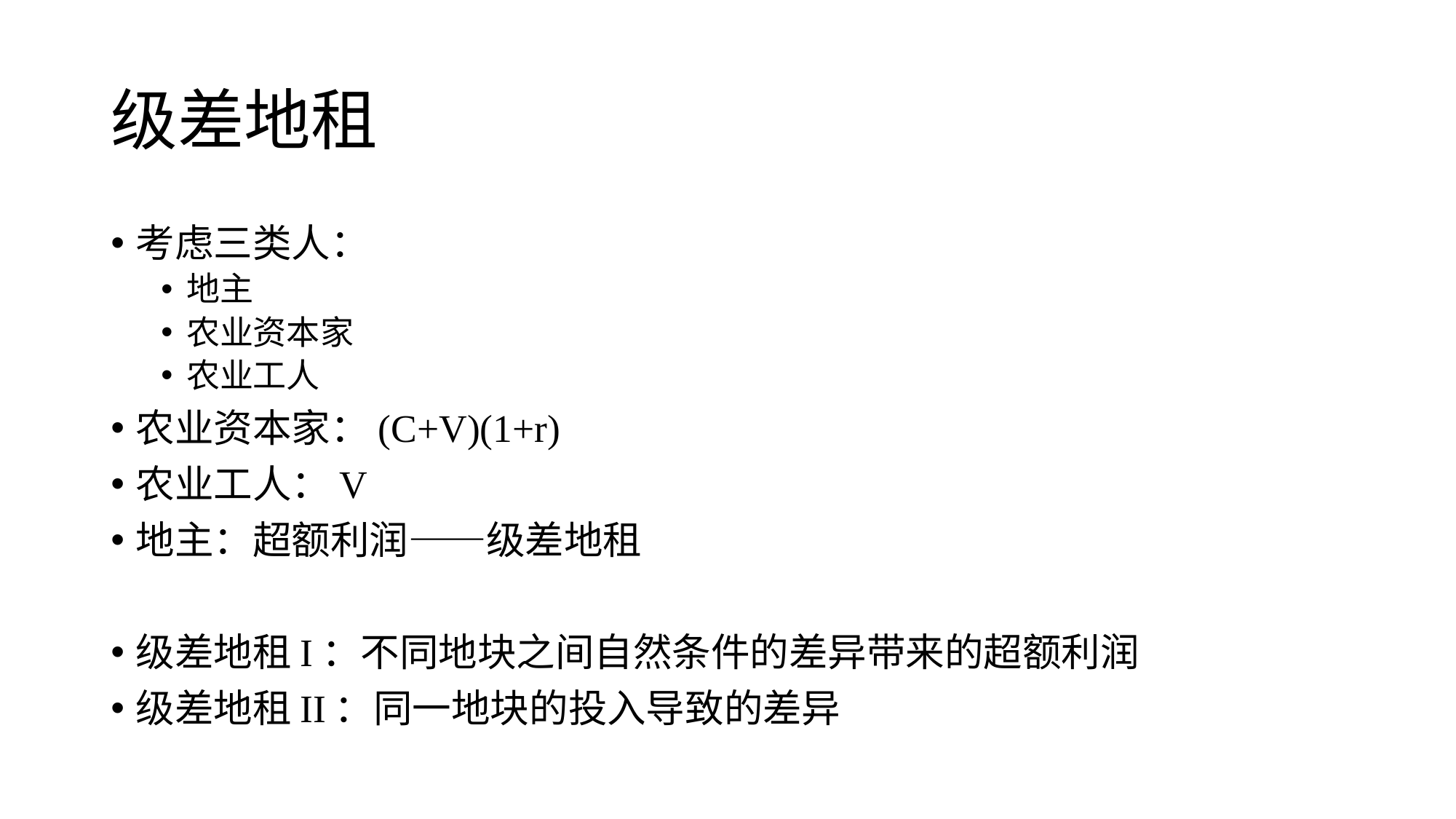

# 级差地租
考虑三类人：
地主
农业资本家
农业工人
农业资本家：(C+V)(1+r)
农业工人：V
地主：超额利润——级差地租

级差地租I：不同地块之间自然条件的差异带来的超额利润
级差地租II：同一地块的投入导致的差异